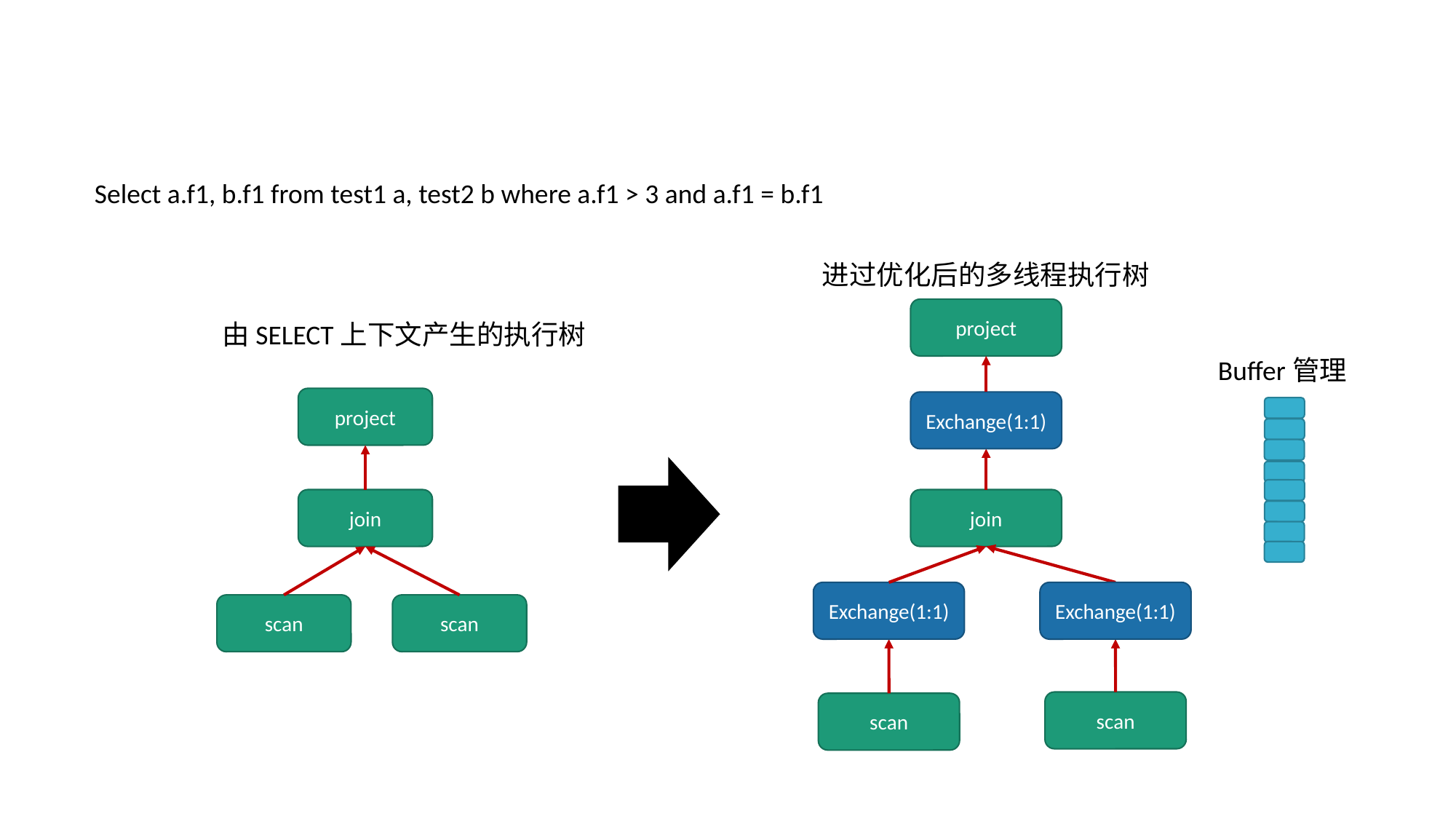

#
Select a.f1, b.f1 from test1 a, test2 b where a.f1 > 3 and a.f1 = b.f1
进过优化后的多线程执行树
project
由SELECT上下文产生的执行树
Buffer管理
project
Exchange(1:1)

join
join
Exchange(1:1)
Exchange(1:1)
scan
scan
scan
scan